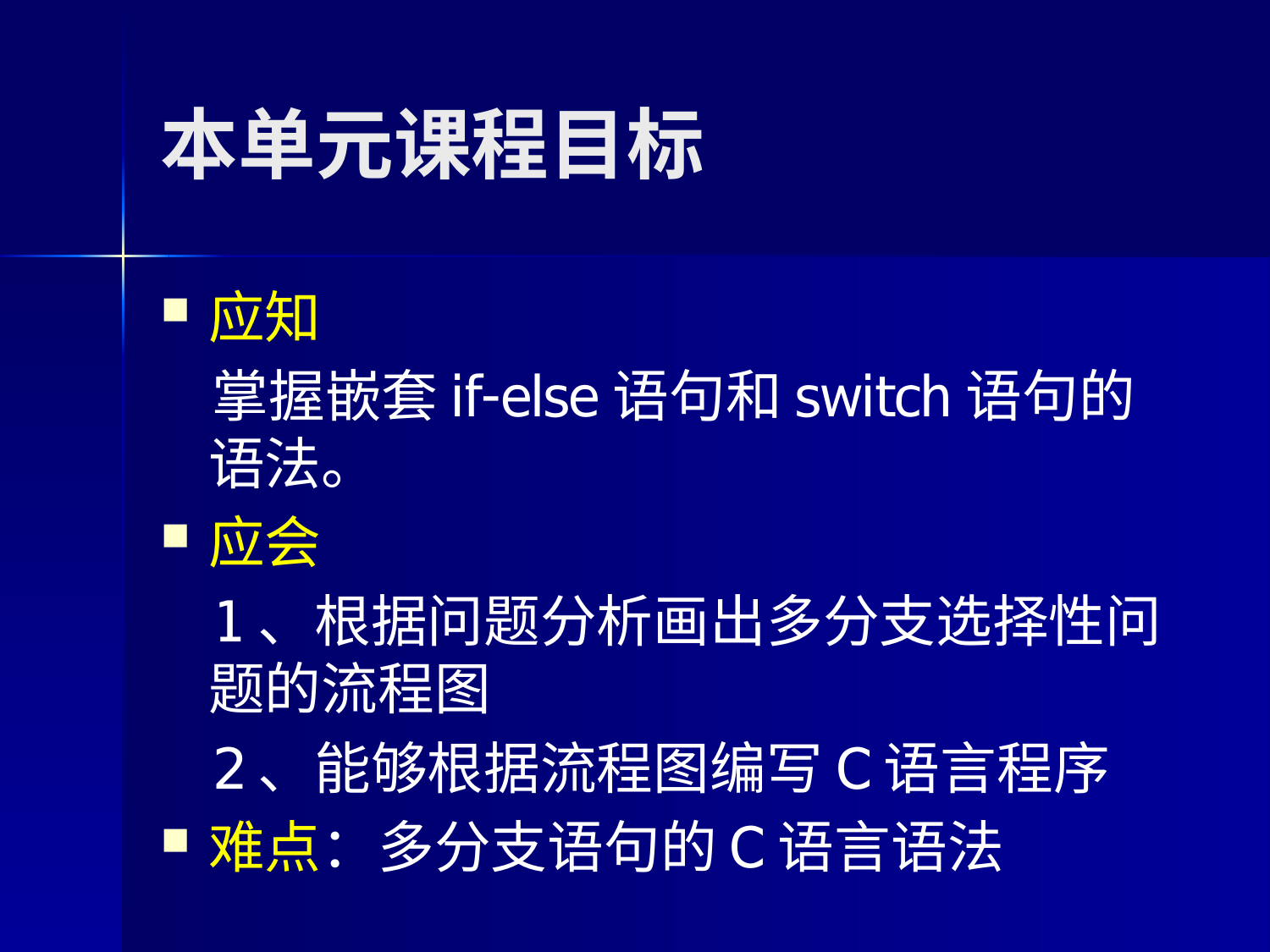

# 本单元课程目标
应知
   掌握嵌套if-else语句和switch语句的语法。
应会
   1、根据问题分析画出多分支选择性问题的流程图
   2、能够根据流程图编写C语言程序
难点：多分支语句的C语言语法